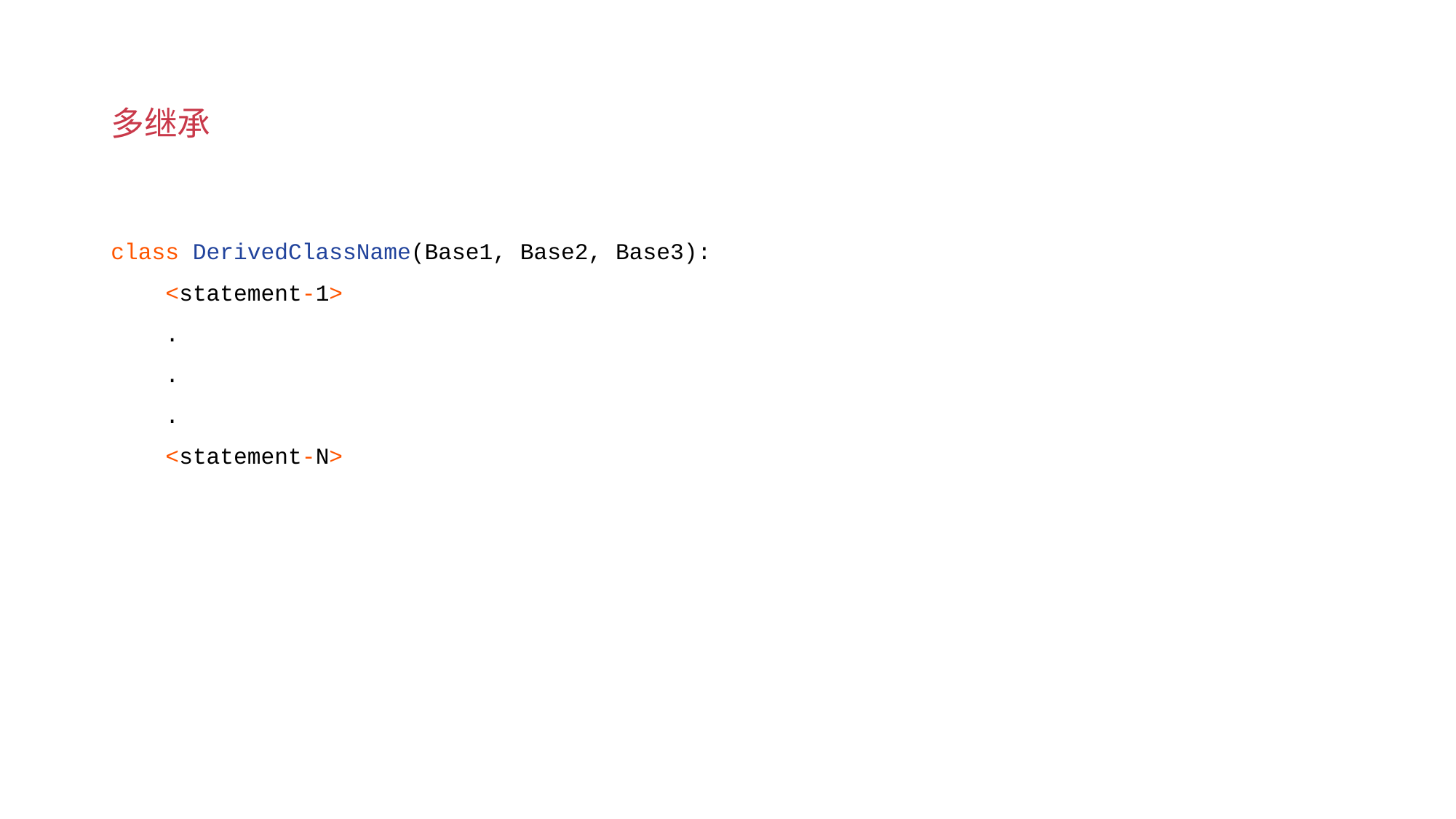

# 多继承
class DerivedClassName(Base1, Base2, Base3):
    <statement-1>
    .
    .
    .
    <statement-N>